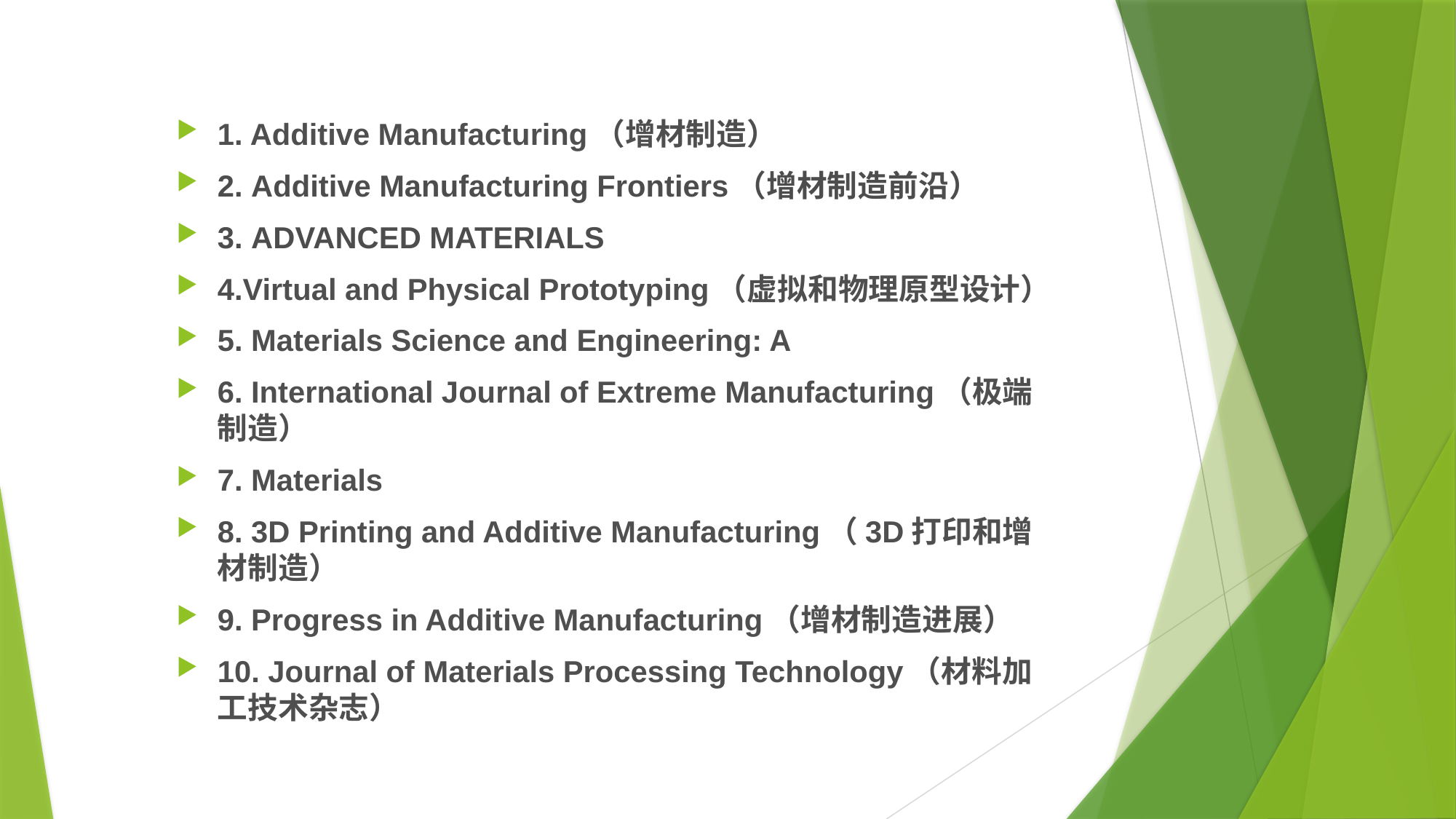

1. Additive Manufacturing（增材制造）
2. Additive Manufacturing Frontiers（增材制造前沿）
3. ADVANCED MATERIALS
4.Virtual and Physical Prototyping（虚拟和物理原型设计）
5. Materials Science and Engineering: A
6. International Journal of Extreme Manufacturing（极端制造）
7. Materials
8. 3D Printing and Additive Manufacturing（3D打印和增材制造）
9. Progress in Additive Manufacturing（增材制造进展）
10. Journal of Materials Processing Technology（材料加工技术杂志）